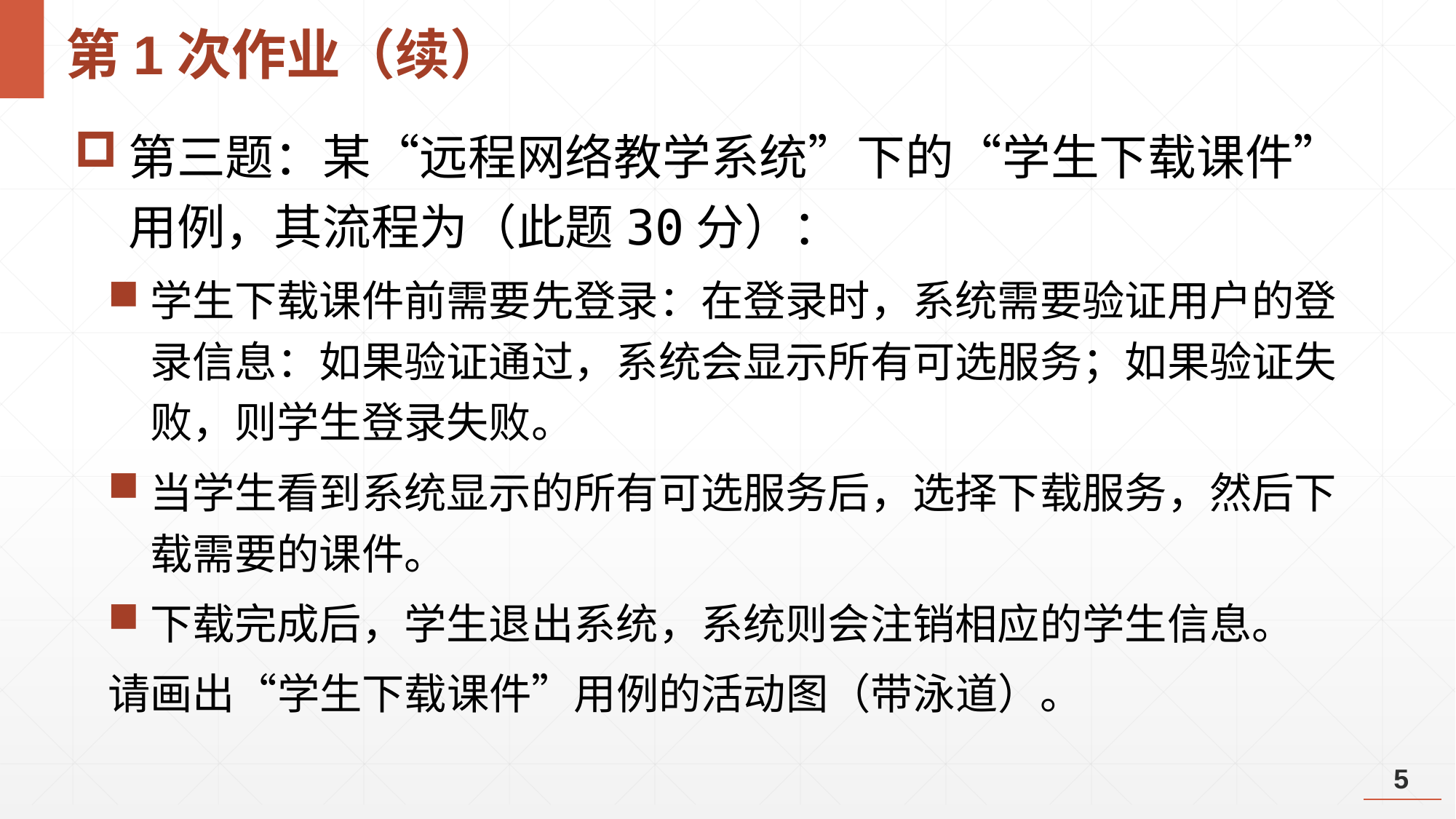

# 第1次作业（续）
第三题：某“远程网络教学系统”下的“学生下载课件”用例，其流程为（此题30分）：
学生下载课件前需要先登录：在登录时，系统需要验证用户的登录信息：如果验证通过，系统会显示所有可选服务；如果验证失败，则学生登录失败。
当学生看到系统显示的所有可选服务后，选择下载服务，然后下载需要的课件。
下载完成后，学生退出系统，系统则会注销相应的学生信息。
请画出“学生下载课件”用例的活动图（带泳道）。

5